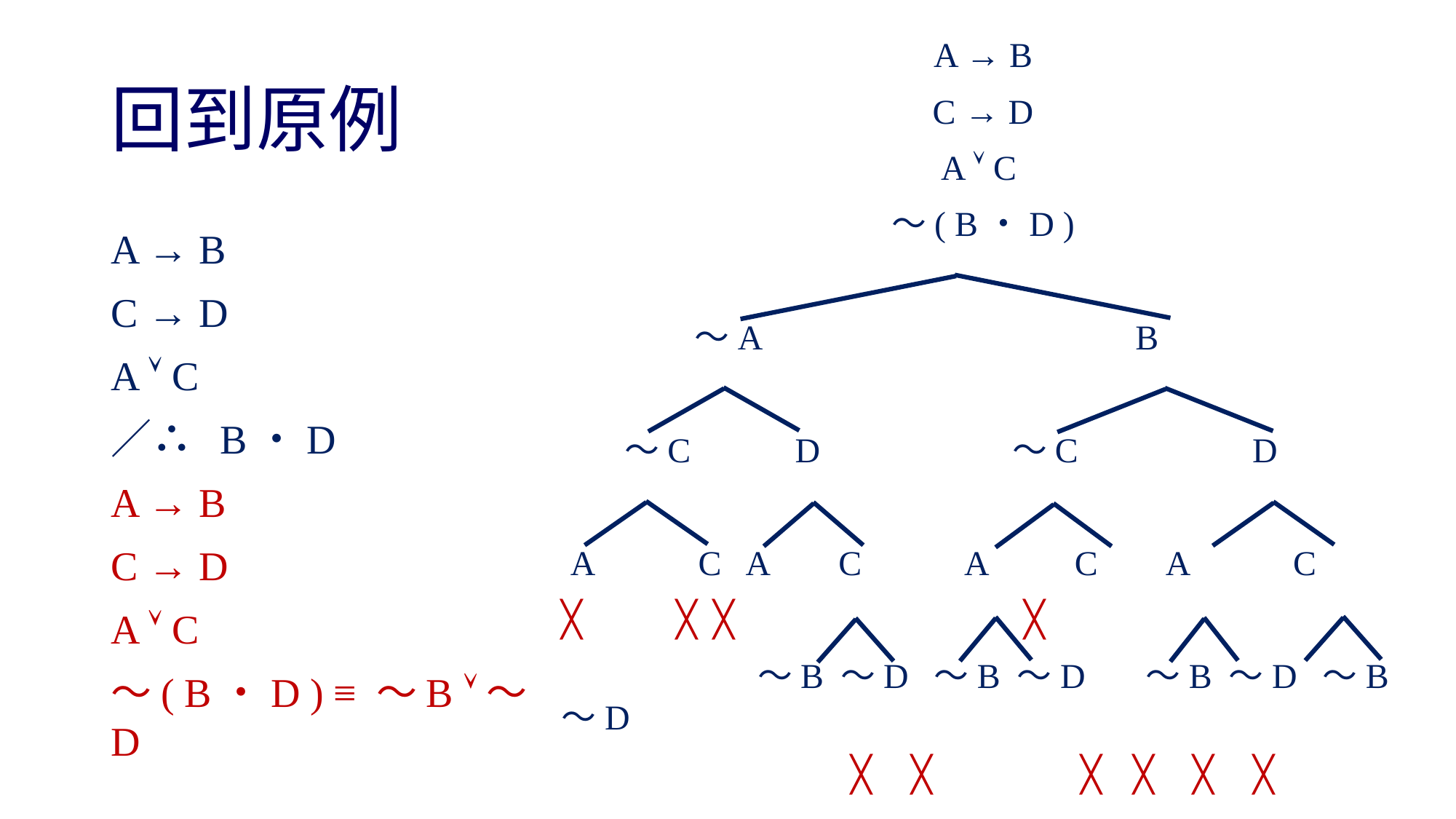

A → B
C → D
A ∨ C
～( B・D )

                ～A                                           B

       ～C            D                     ～C                    D

 A            C   A        C            A          C        A            C
╳            ╳  ╳                                     ╳
                        ～B ～D  ～B ～D      ～B ～D  ～B ～D
                                     ╳     ╳                   ╳    ╳     ╳     ╳

# 回到原例
A → B
C → D
A ∨ C
／∴  B・D
A → B
C → D
A ∨ C
～( B・D ) ≡ ～B ∨～D